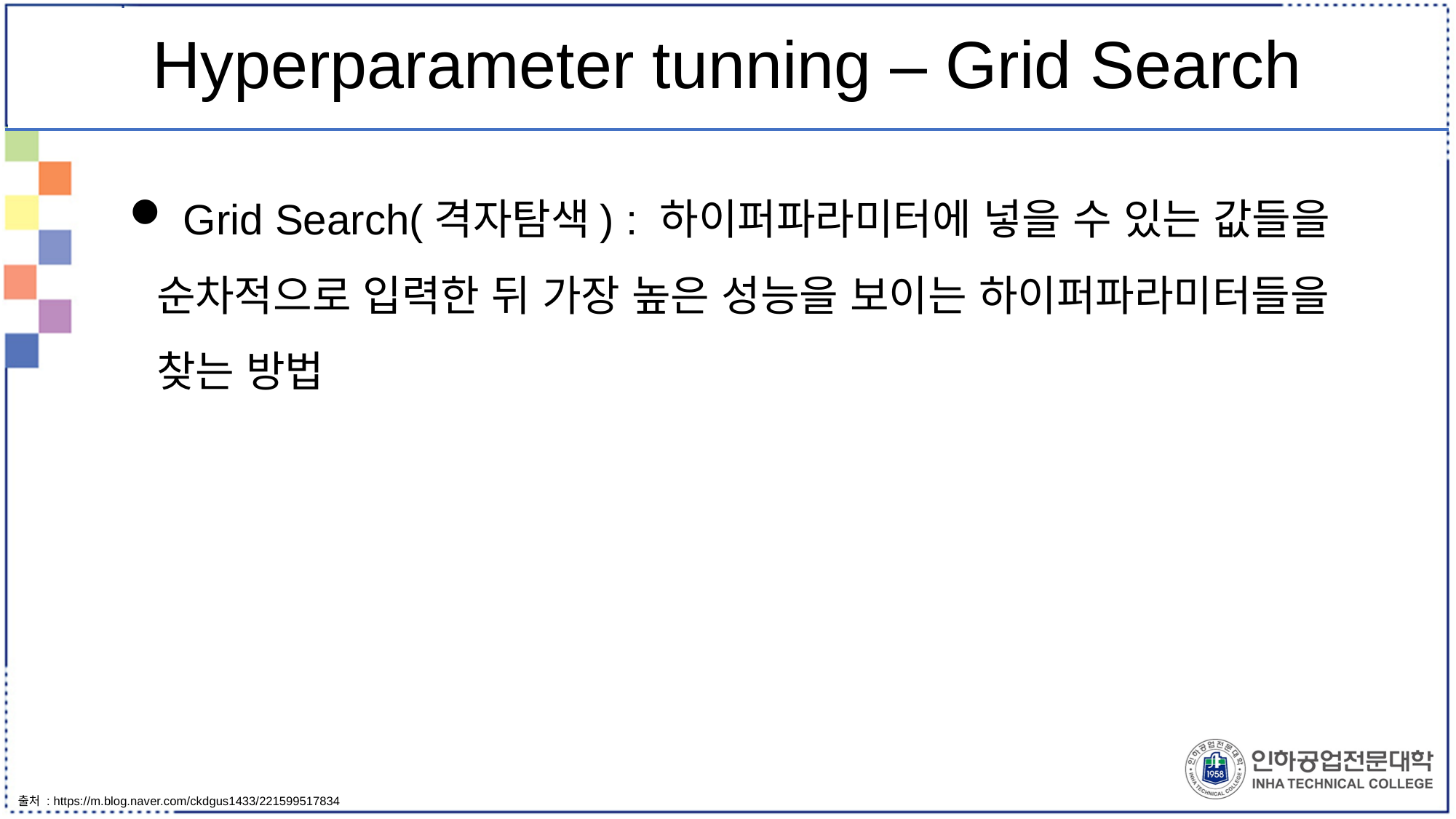

# Hyperparameter tunning – Grid Search

 Grid Search(격자탐색) : 하이퍼파라미터에 넣을 수 있는 값들을 순차적으로 입력한 뒤 가장 높은 성능을 보이는 하이퍼파라미터들을 찾는 방법
출처 : https://m.blog.naver.com/ckdgus1433/221599517834